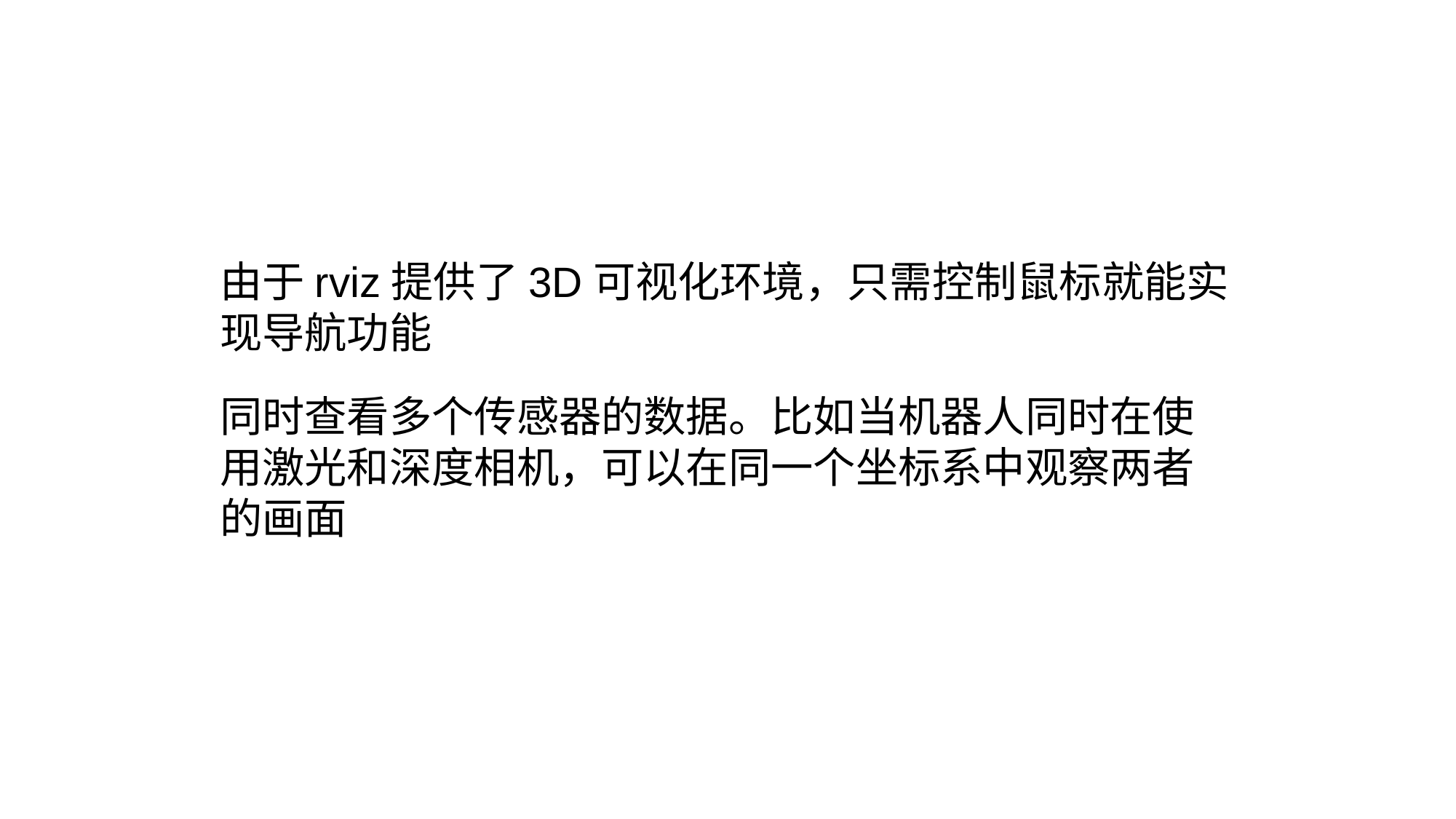

由于rviz提供了3D可视化环境，只需控制鼠标就能实现导航功能

同时查看多个传感器的数据。比如当机器人同时在使用激光和深度相机，可以在同一个坐标系中观察两者的画面